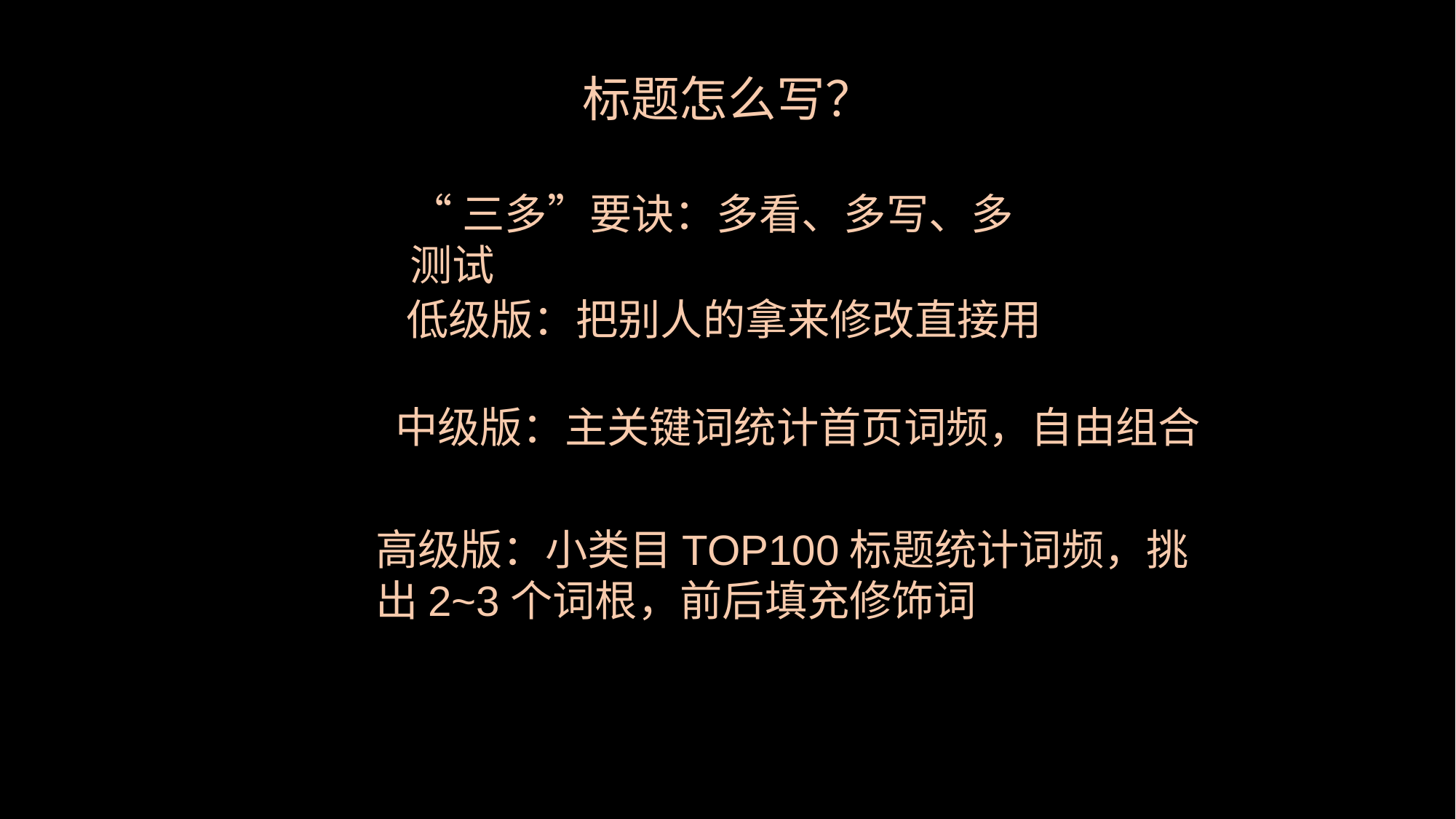

标题怎么写？
“三多”要诀：多看、多写、多测试
低级版：把别人的拿来修改直接用
中级版：主关键词统计首页词频，自由组合
高级版：小类目TOP100标题统计词频，挑出2~3个词根，前后填充修饰词